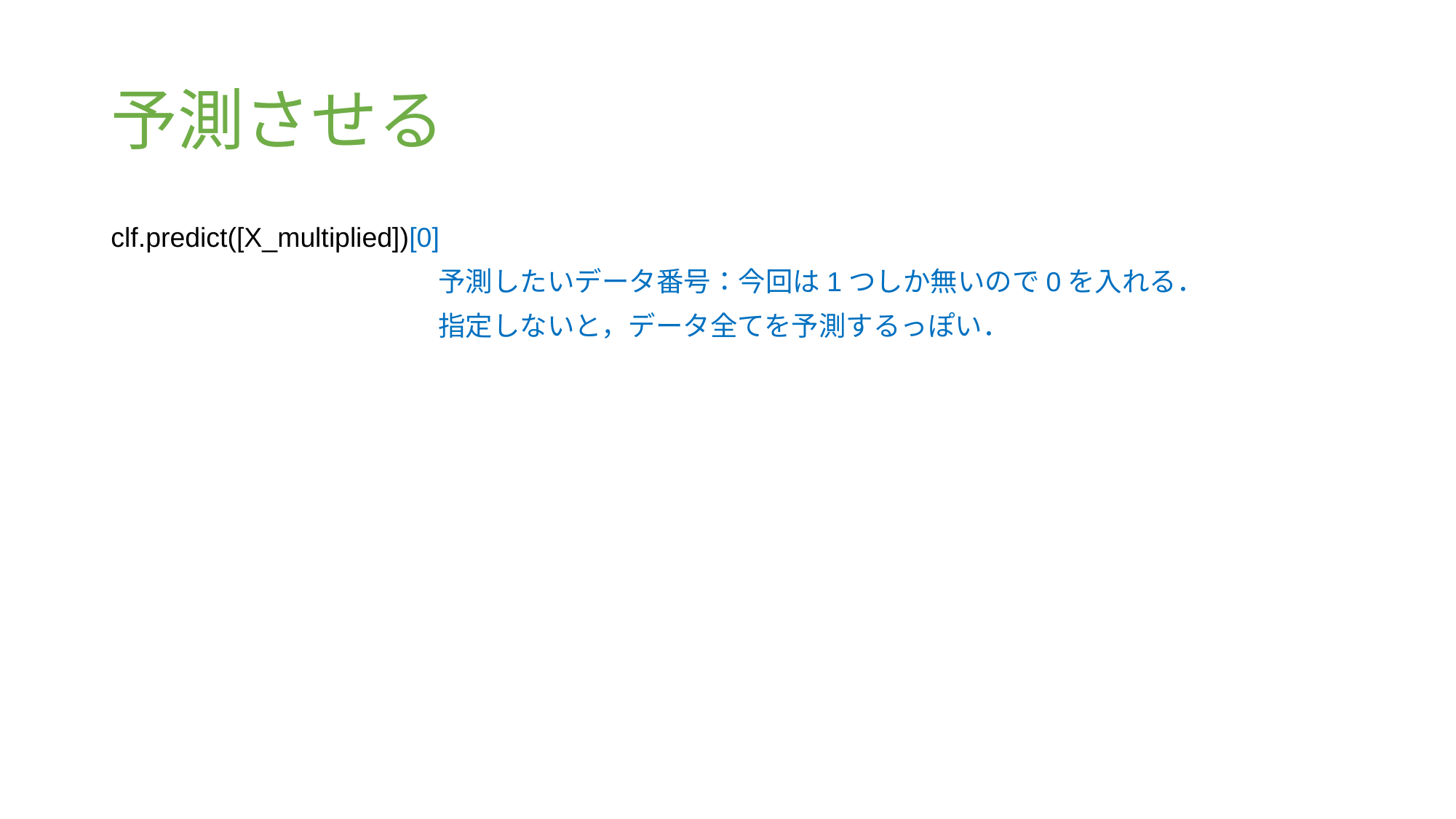

# 予測させる
clf.predict([X_multiplied])[0]
			予測したいデータ番号：今回は1つしか無いので0を入れる．
			指定しないと，データ全てを予測するっぽい．